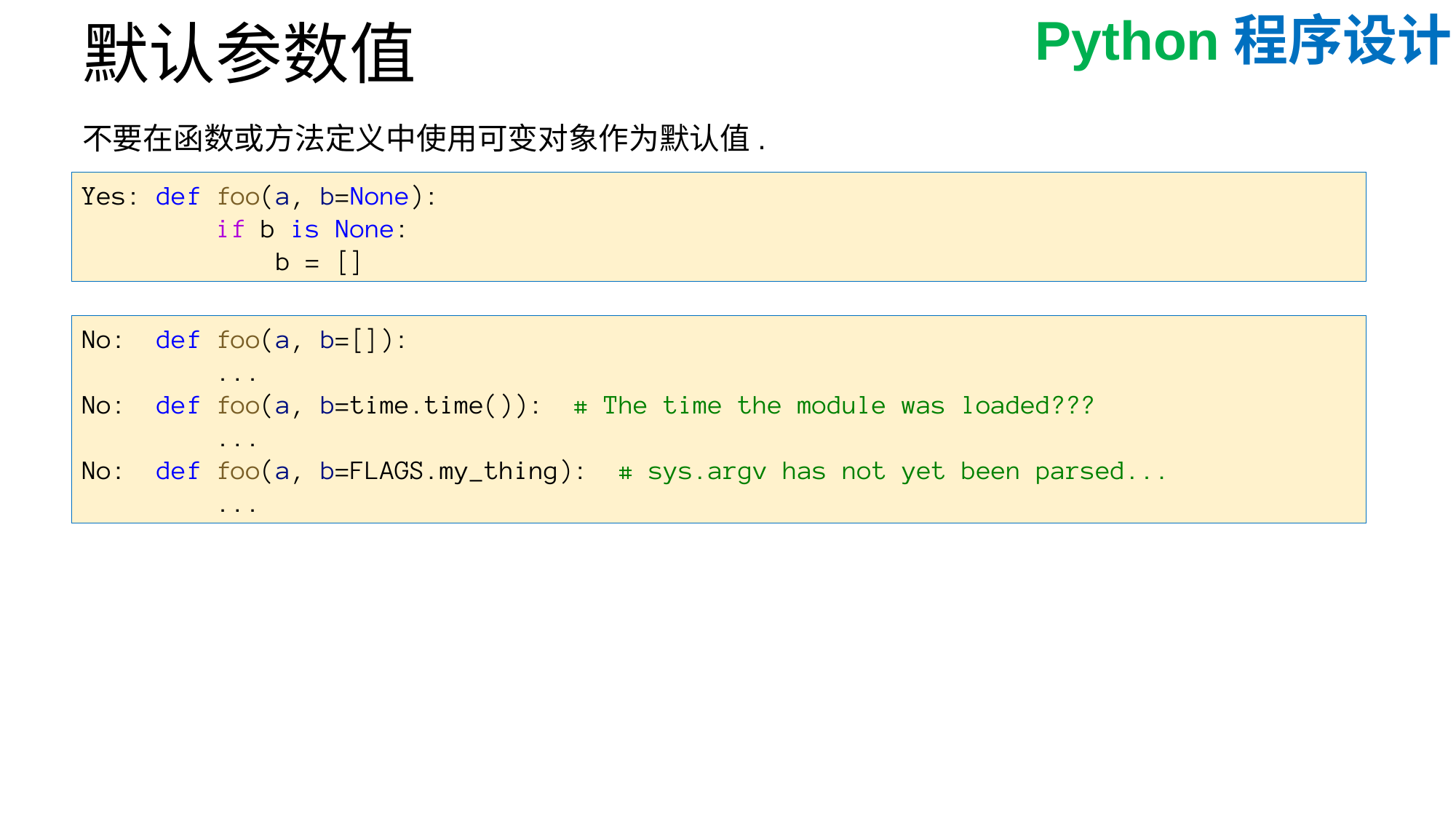

# 默认参数值
不要在函数或方法定义中使用可变对象作为默认值.
Yes: def foo(a, b=None):
         if b is None:
             b = []
No:  def foo(a, b=[]):
         ...
No:  def foo(a, b=time.time()):  # The time the module was loaded???
         ...
No:  def foo(a, b=FLAGS.my_thing):  # sys.argv has not yet been parsed...
         ...
16